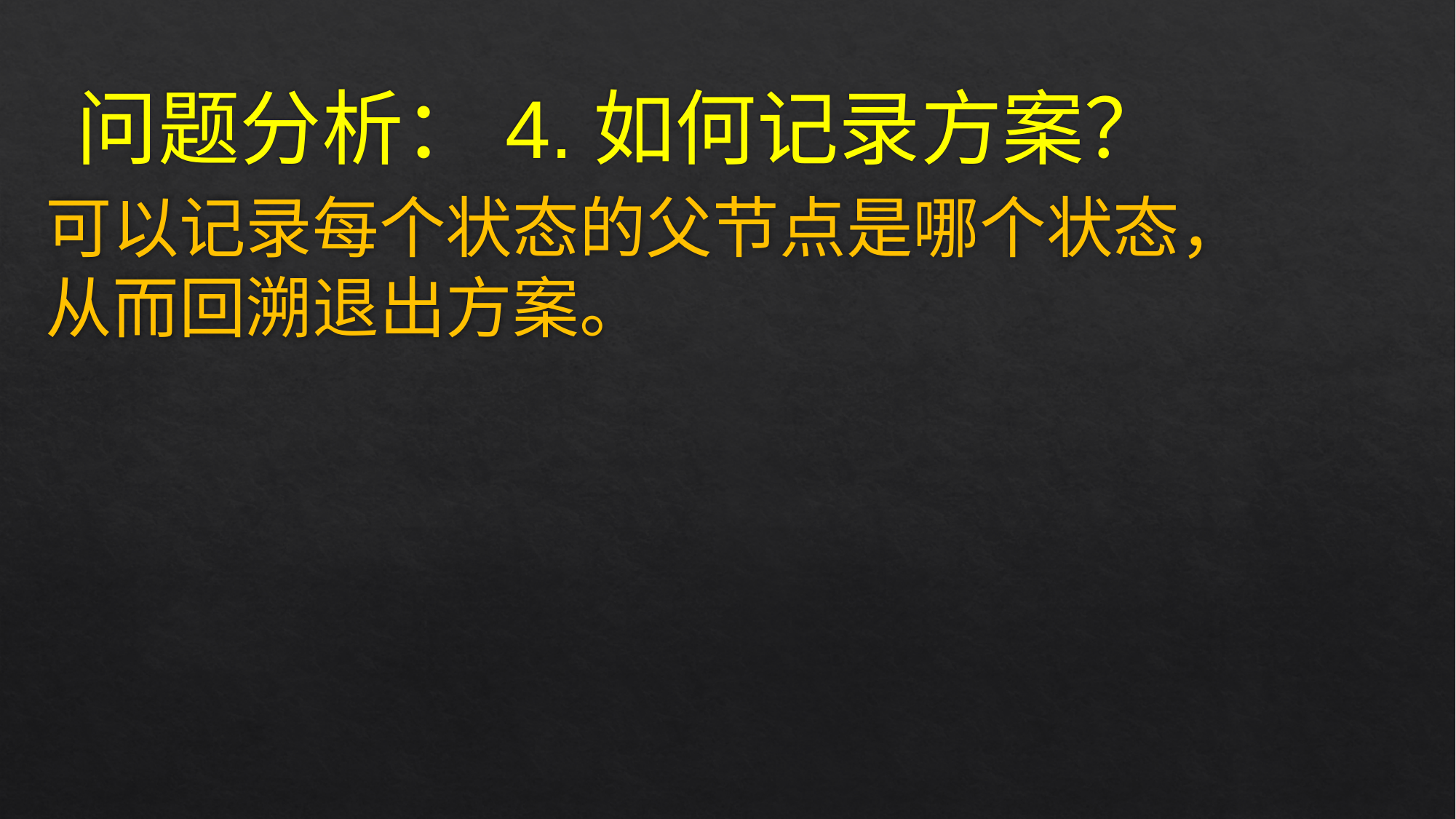

# 问题分析：4.如何记录方案？
可以记录每个状态的父节点是哪个状态，从而回溯退出方案。